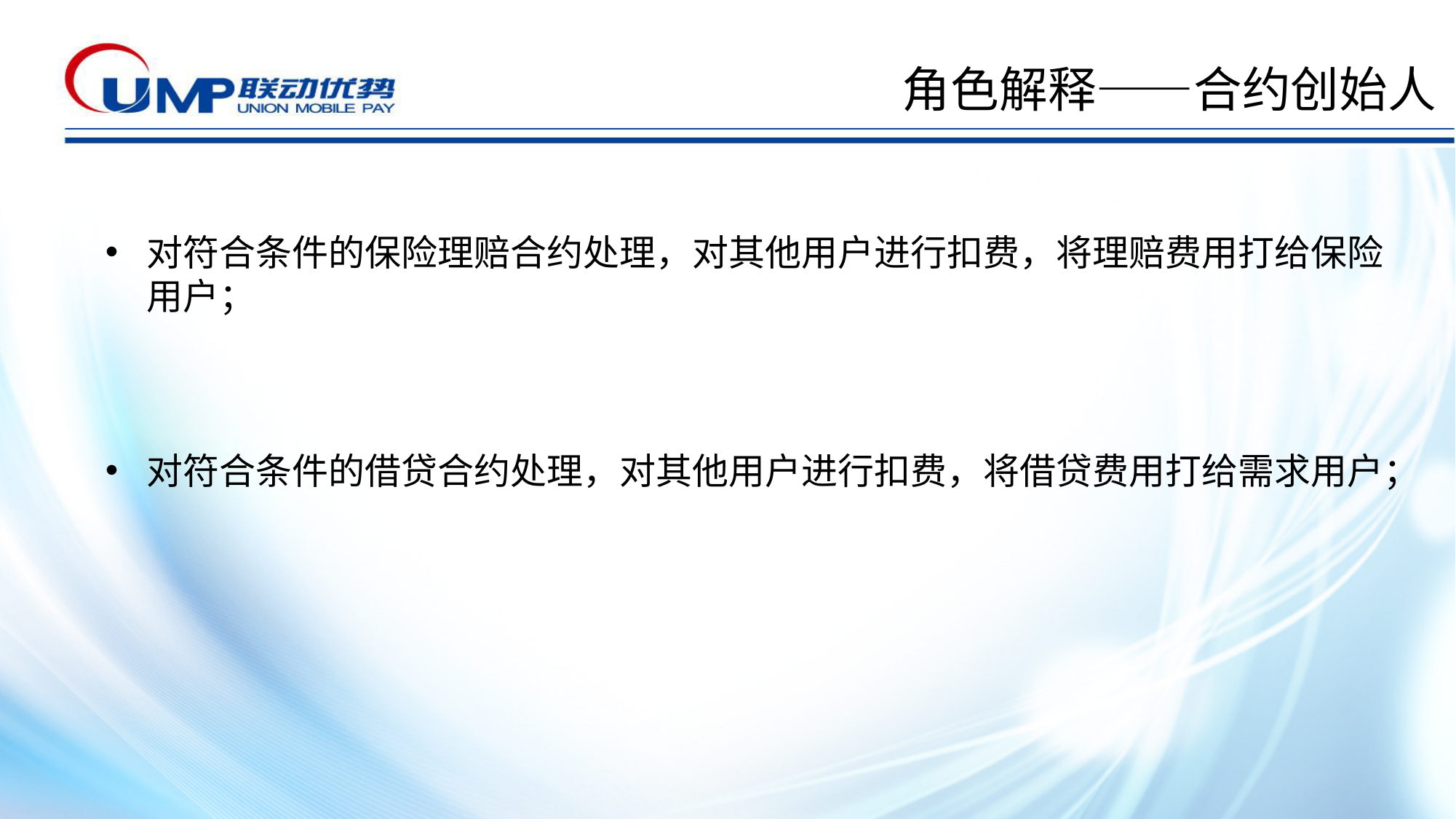

# 角色解释——合约创始人
对符合条件的保险理赔合约处理，对其他用户进行扣费，将理赔费用打给保险用户；

对符合条件的借贷合约处理，对其他用户进行扣费，将借贷费用打给需求用户；